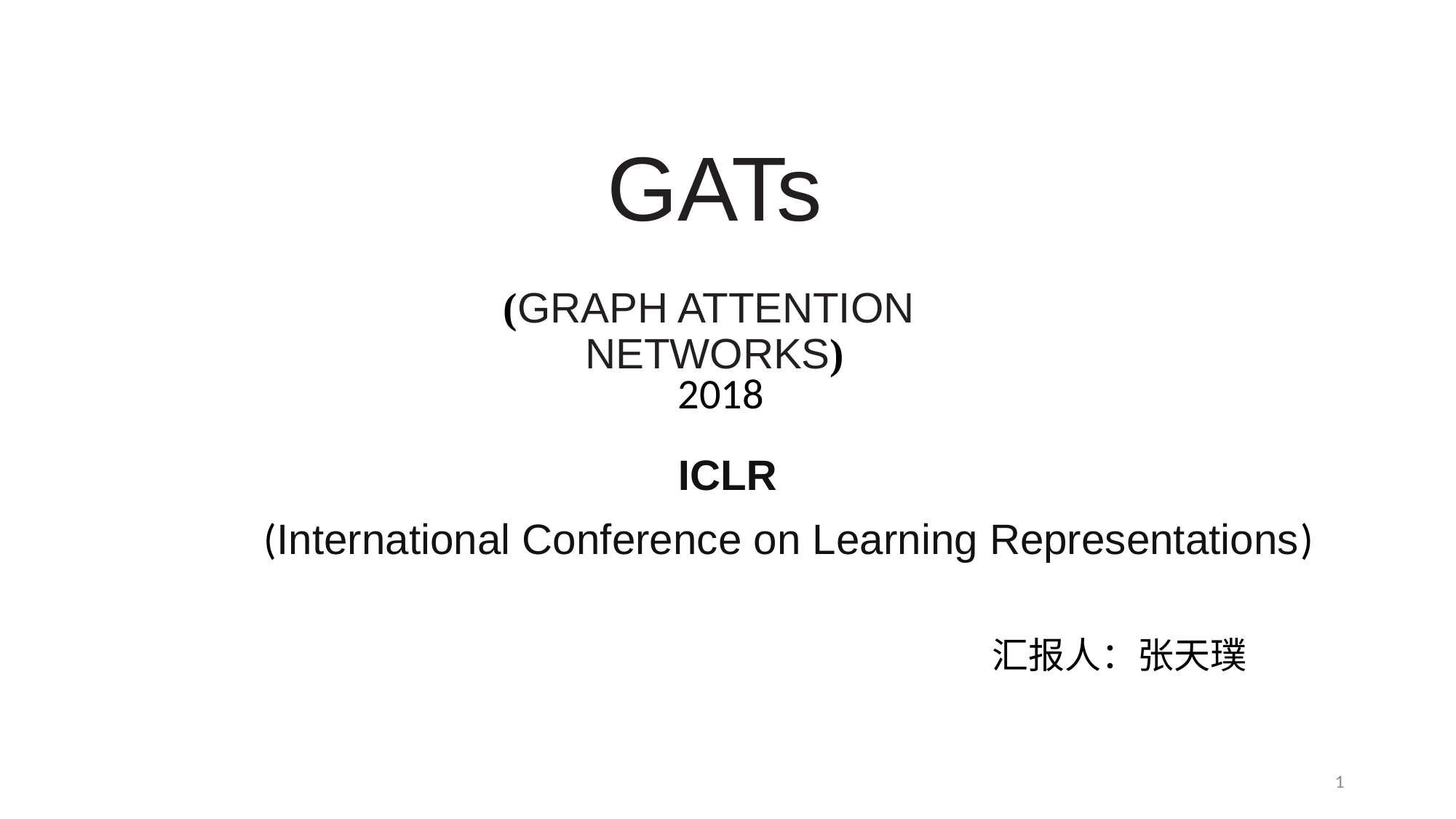

# GATs (GRAPH ATTENTION NETWORKS)
2018

ICLR
(International Conference on Learning Representations)
汇报人：张天璞
1